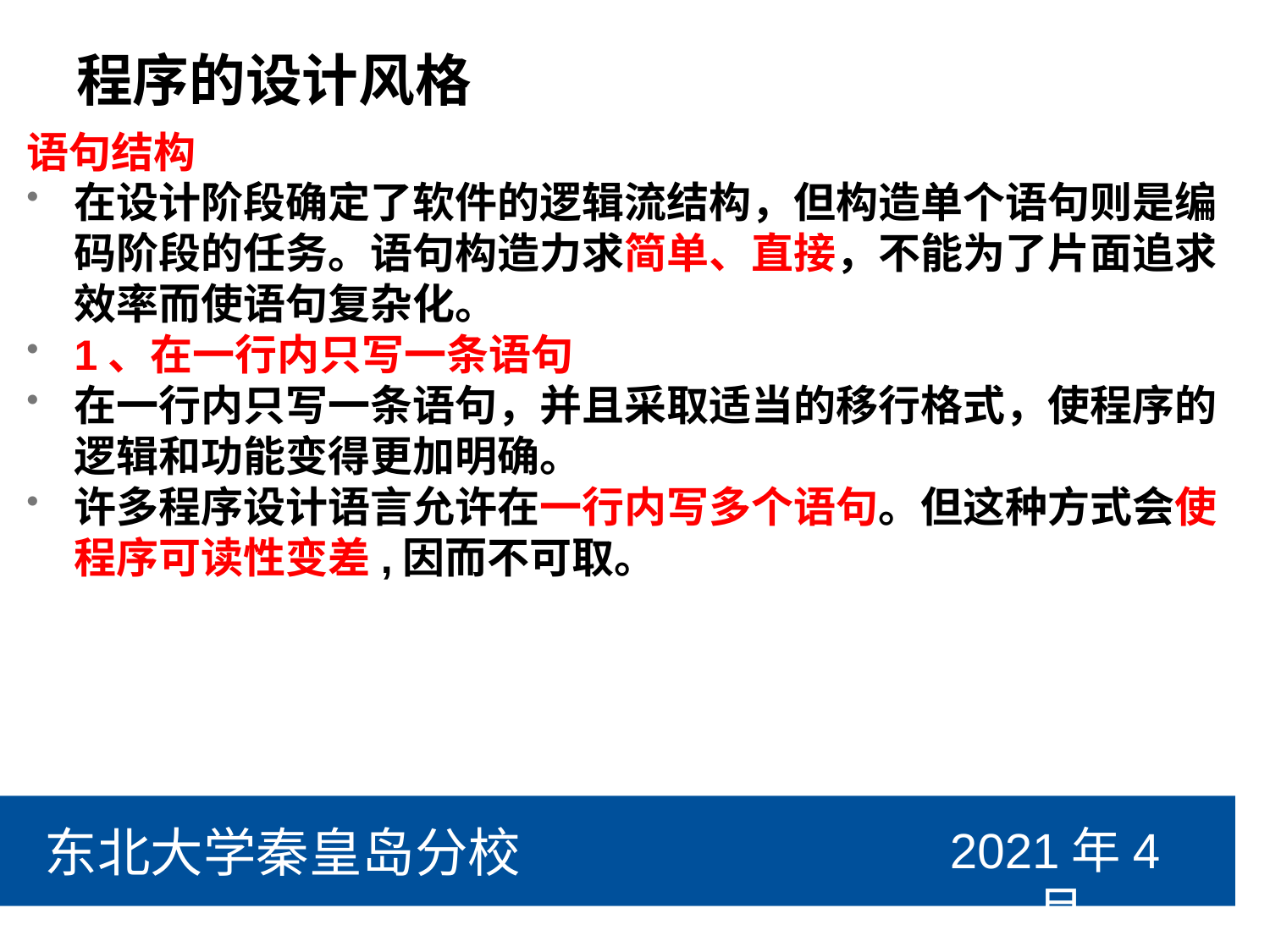

# 程序的设计风格
语句结构
在设计阶段确定了软件的逻辑流结构，但构造单个语句则是编码阶段的任务。语句构造力求简单、直接，不能为了片面追求效率而使语句复杂化。
1、在一行内只写一条语句
在一行内只写一条语句，并且采取适当的移行格式，使程序的逻辑和功能变得更加明确。
许多程序设计语言允许在一行内写多个语句。但这种方式会使程序可读性变差,因而不可取。